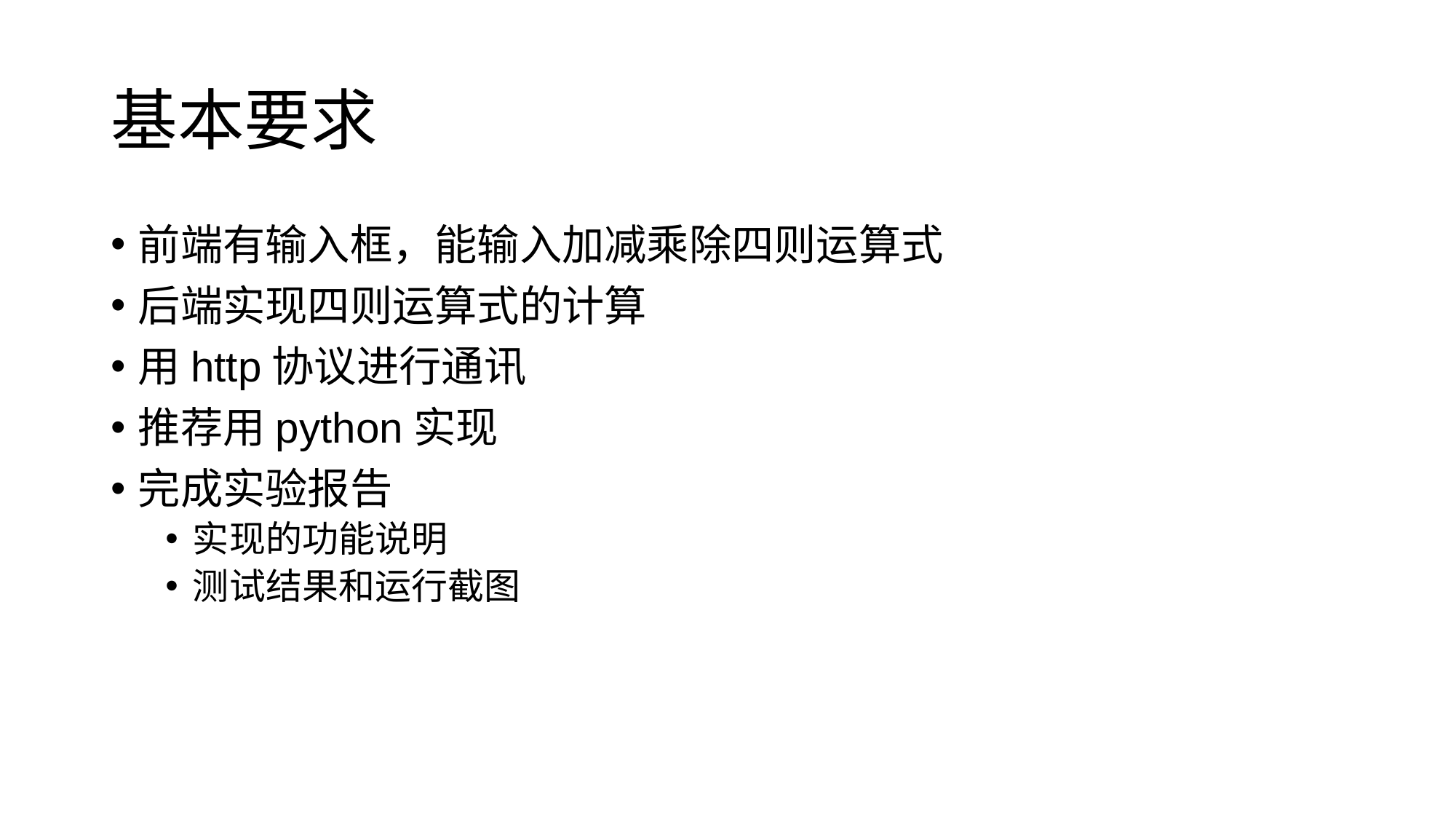

# 基本要求
前端有输入框，能输入加减乘除四则运算式
后端实现四则运算式的计算
用http协议进行通讯
推荐用python实现
完成实验报告
实现的功能说明
测试结果和运行截图